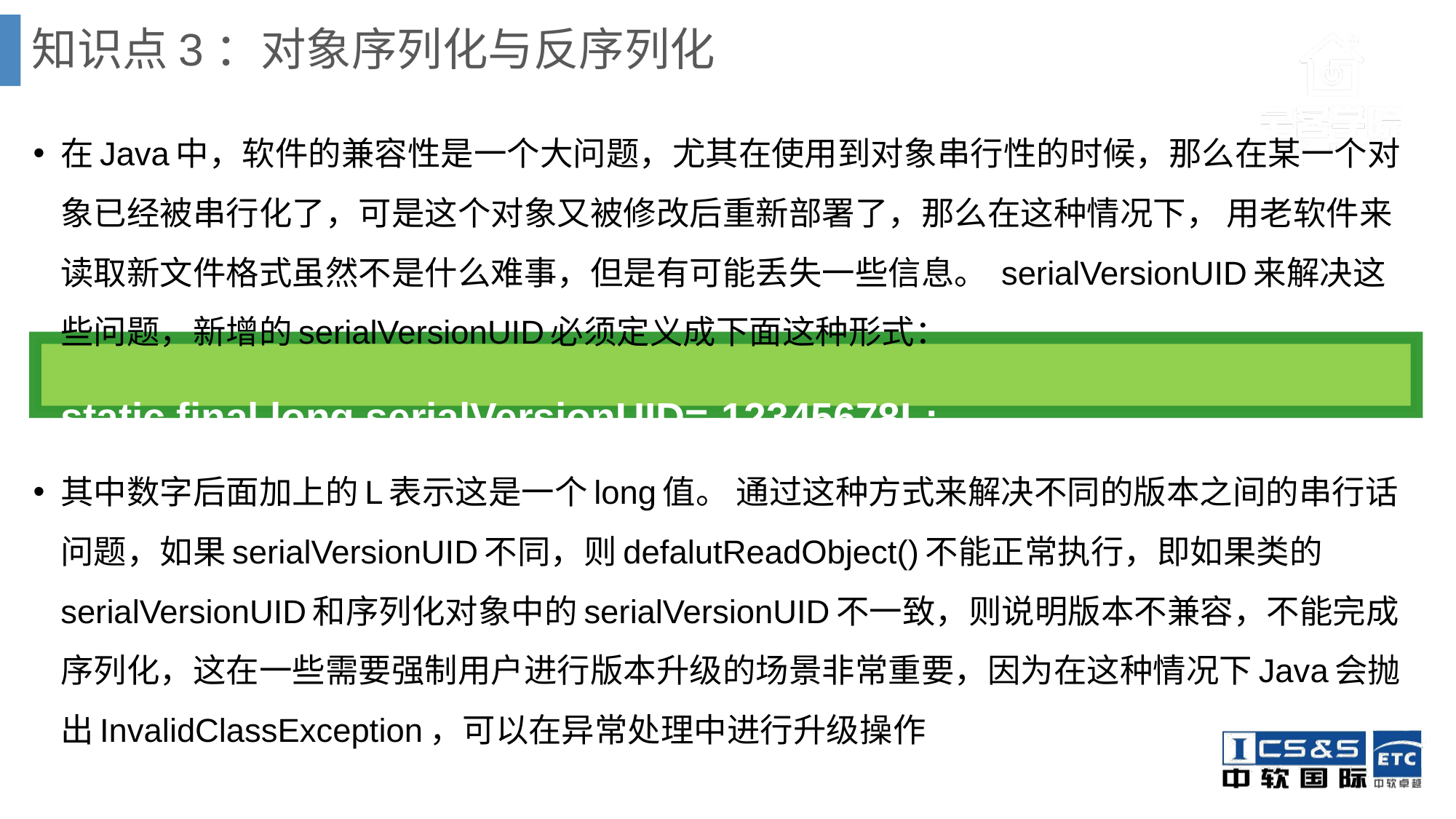

# 知识点3：对象序列化与反序列化
在Java中，软件的兼容性是一个大问题，尤其在使用到对象串行性的时候，那么在某一个对象已经被串行化了，可是这个对象又被修改后重新部署了，那么在这种情况下， 用老软件来读取新文件格式虽然不是什么难事，但是有可能丢失一些信息。 serialVersionUID来解决这些问题，新增的serialVersionUID必须定义成下面这种形式：
	static final long serialVersionUID=-12345678L;
其中数字后面加上的L表示这是一个long值。 通过这种方式来解决不同的版本之间的串行话问题，如果serialVersionUID不同，则defalutReadObject()不能正常执行，即如果类的serialVersionUID和序列化对象中的serialVersionUID不一致，则说明版本不兼容，不能完成序列化，这在一些需要强制用户进行版本升级的场景非常重要，因为在这种情况下Java会抛出InvalidClassException，可以在异常处理中进行升级操作